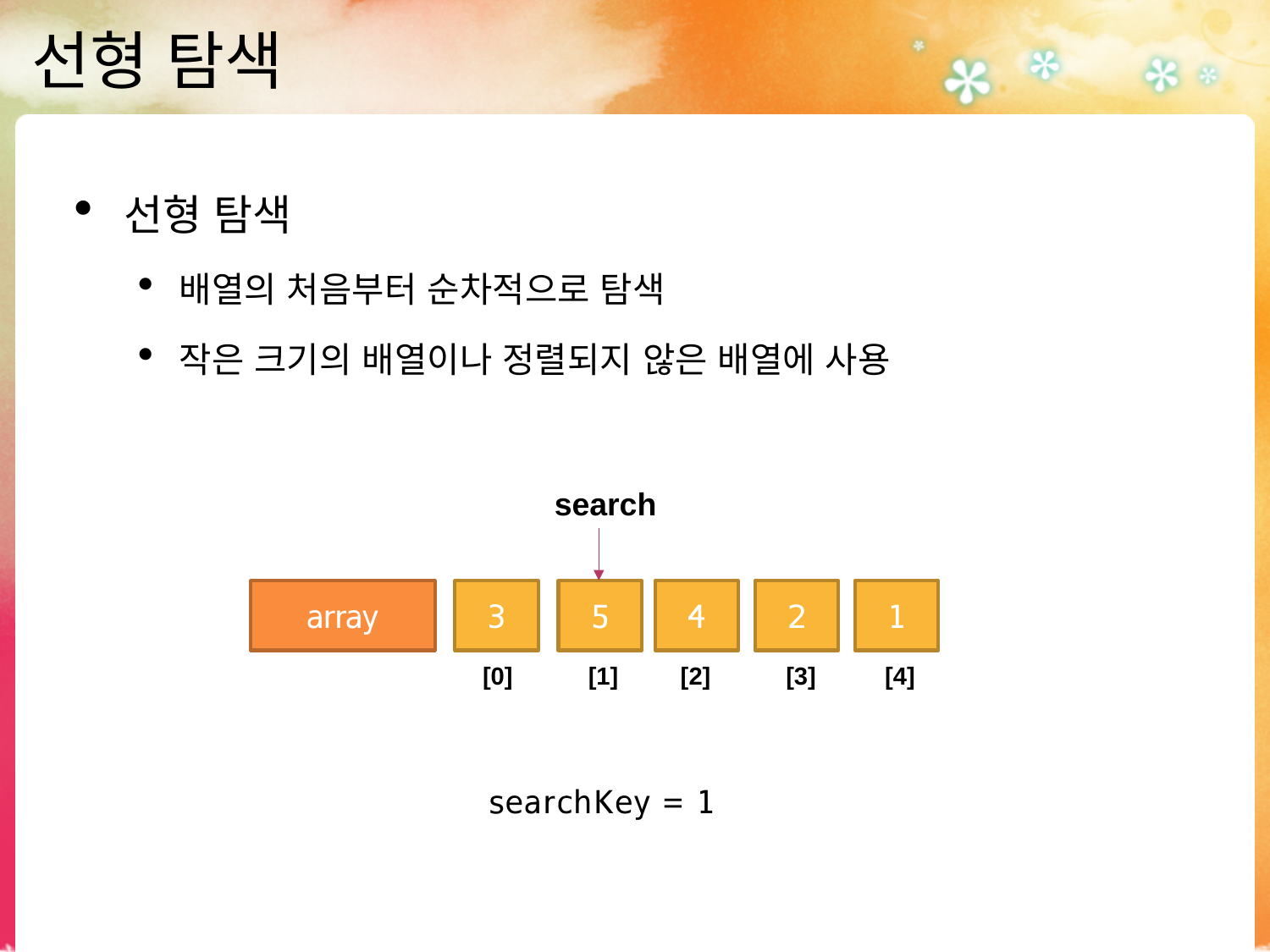

# 선형 탐색
선형 탐색
배열의 처음부터 순차적으로 탐색
작은 크기의 배열이나 정렬되지 않은 배열에 사용

search
array
1
3
5
4
2
[4]
[1]
[3]
[0]
[2]
searchKey = 1